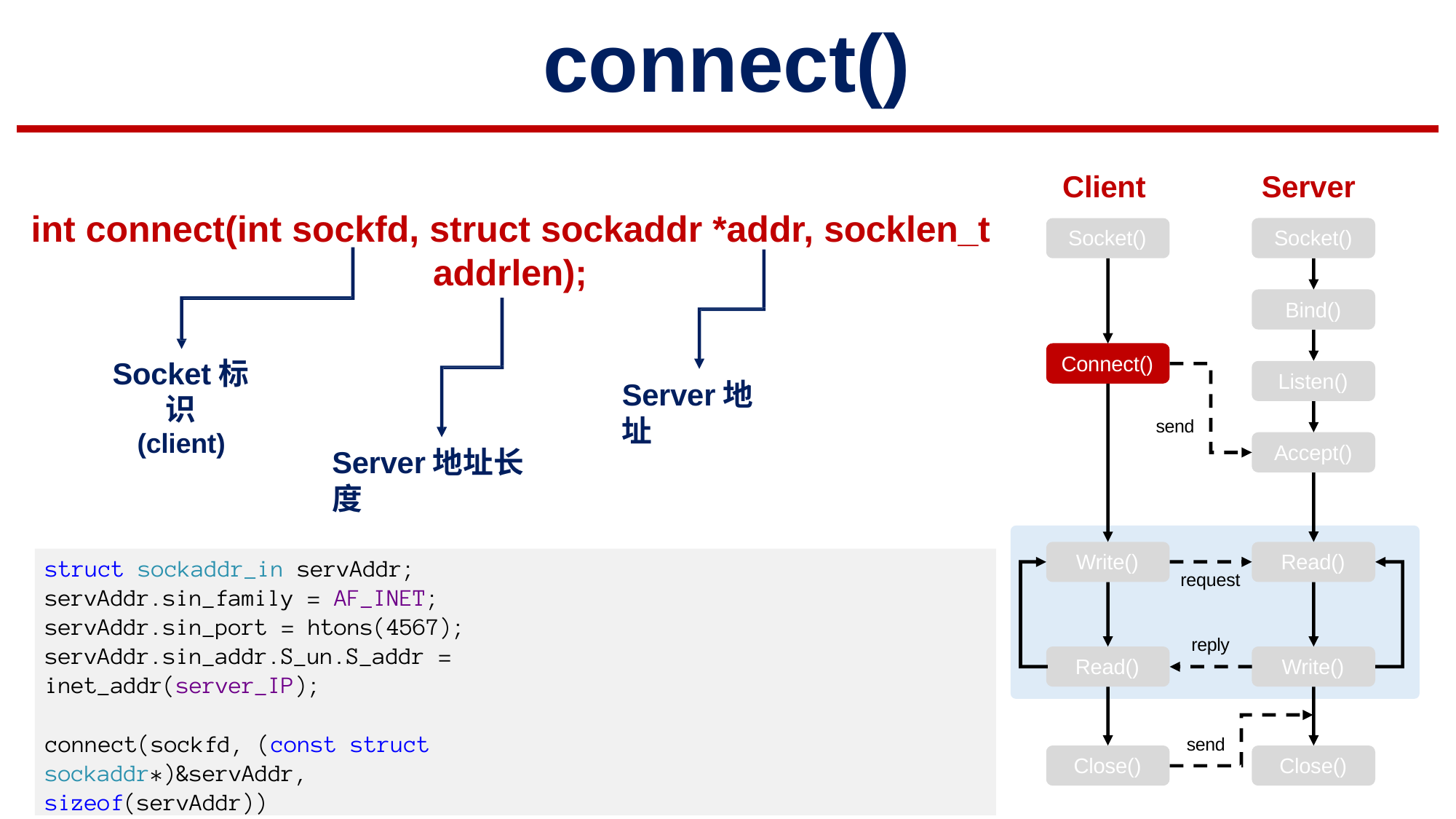

# connect()
Client
Socket()
Server
Socket()
int connect(int sockfd, struct sockaddr *addr, socklen_t addrlen);

Bind()

Connect()
Socket标识
(client)

Listen()
Server地址
send

Accept()
Server地址长度

Write()
Read()
struct sockaddr_in servAddr; servAddr.sin_family = AF_INET; servAddr.sin_port = htons(4567);
servAddr.sin_addr.S_un.S_addr = inet_addr(server_IP);

connect(sockfd, (const struct sockaddr*)&servAddr, sizeof(servAddr))
request

reply

Read()
Write()
send

Close()
Close()